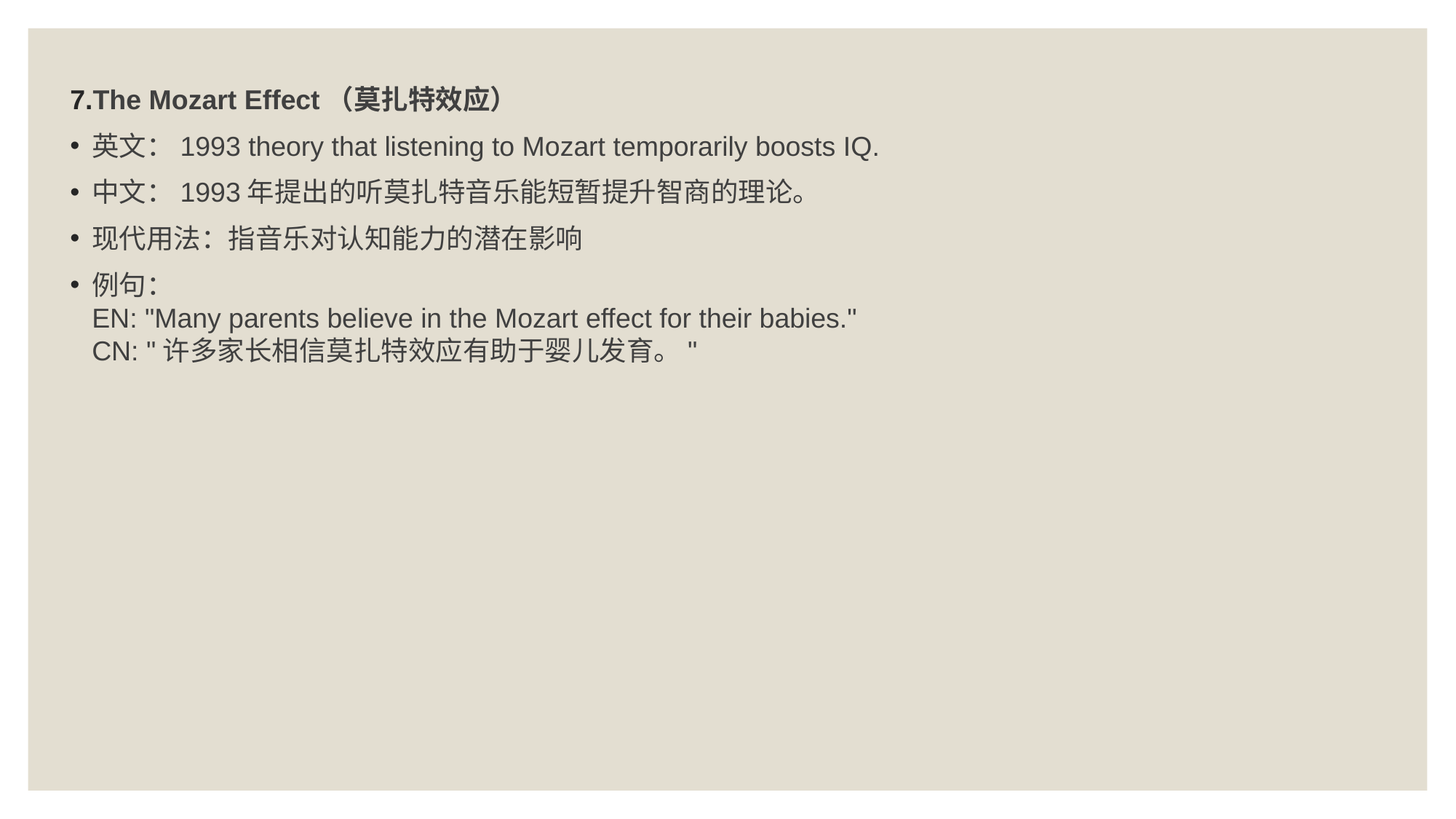

The Mozart Effect（莫扎特效应）
英文：1993 theory that listening to Mozart temporarily boosts IQ.
中文：1993年提出的听莫扎特音乐能短暂提升智商的理论。
现代用法：指音乐对认知能力的潜在影响
例句：
EN: "Many parents believe in the Mozart effect for their babies."
CN: "许多家长相信莫扎特效应有助于婴儿发育。"

#